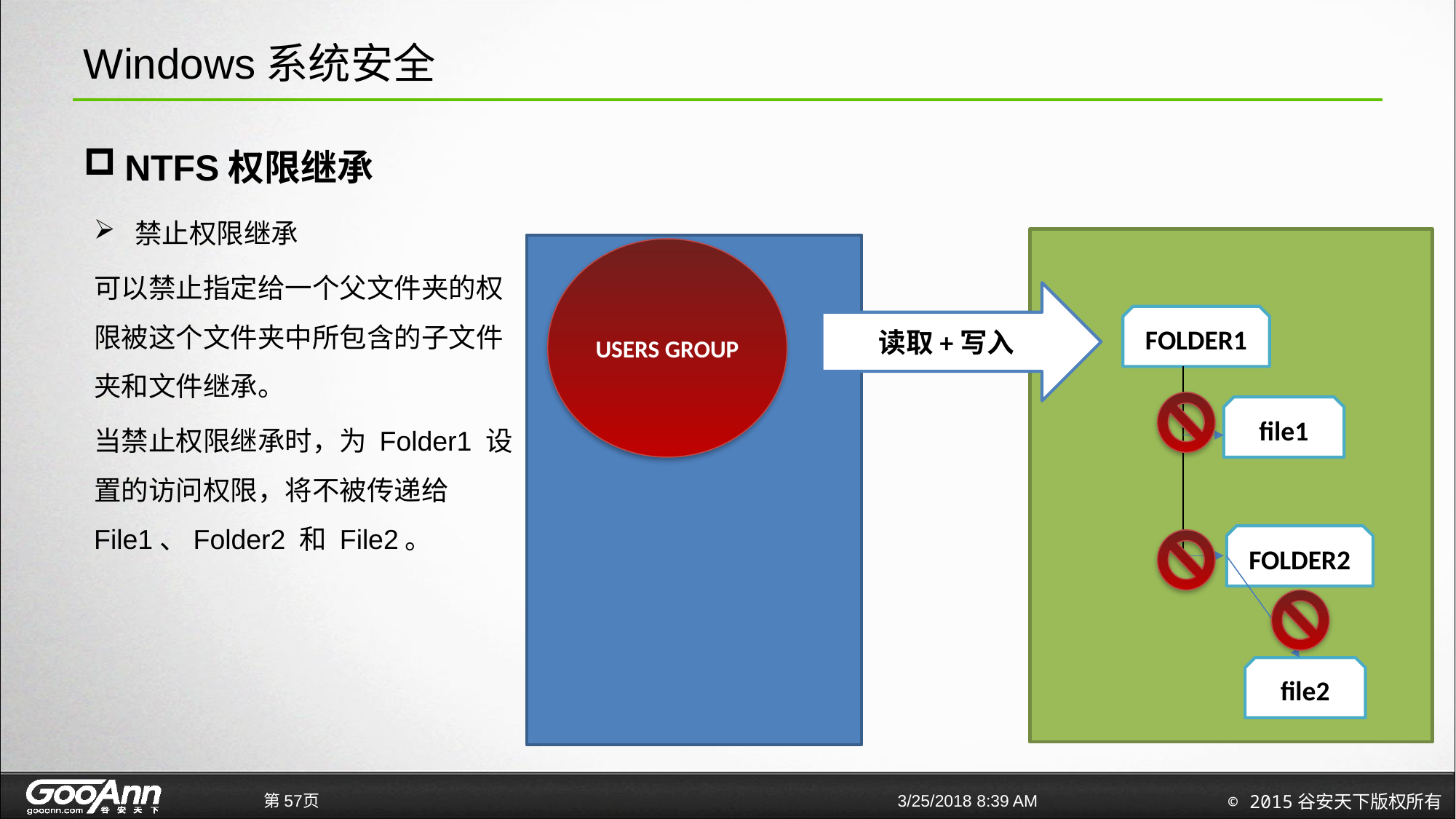

# Windows系统安全
NTFS权限继承
禁止权限继承
可以禁止指定给一个父文件夹的权限被这个文件夹中所包含的子文件夹和文件继承。
当禁止权限继承时，为 Folder1 设置的访问权限，将不被传递给 File1、Folder2 和 File2。

USERS GROUP
读取+写入
FOLDER1

file1
FOLDER2

file2